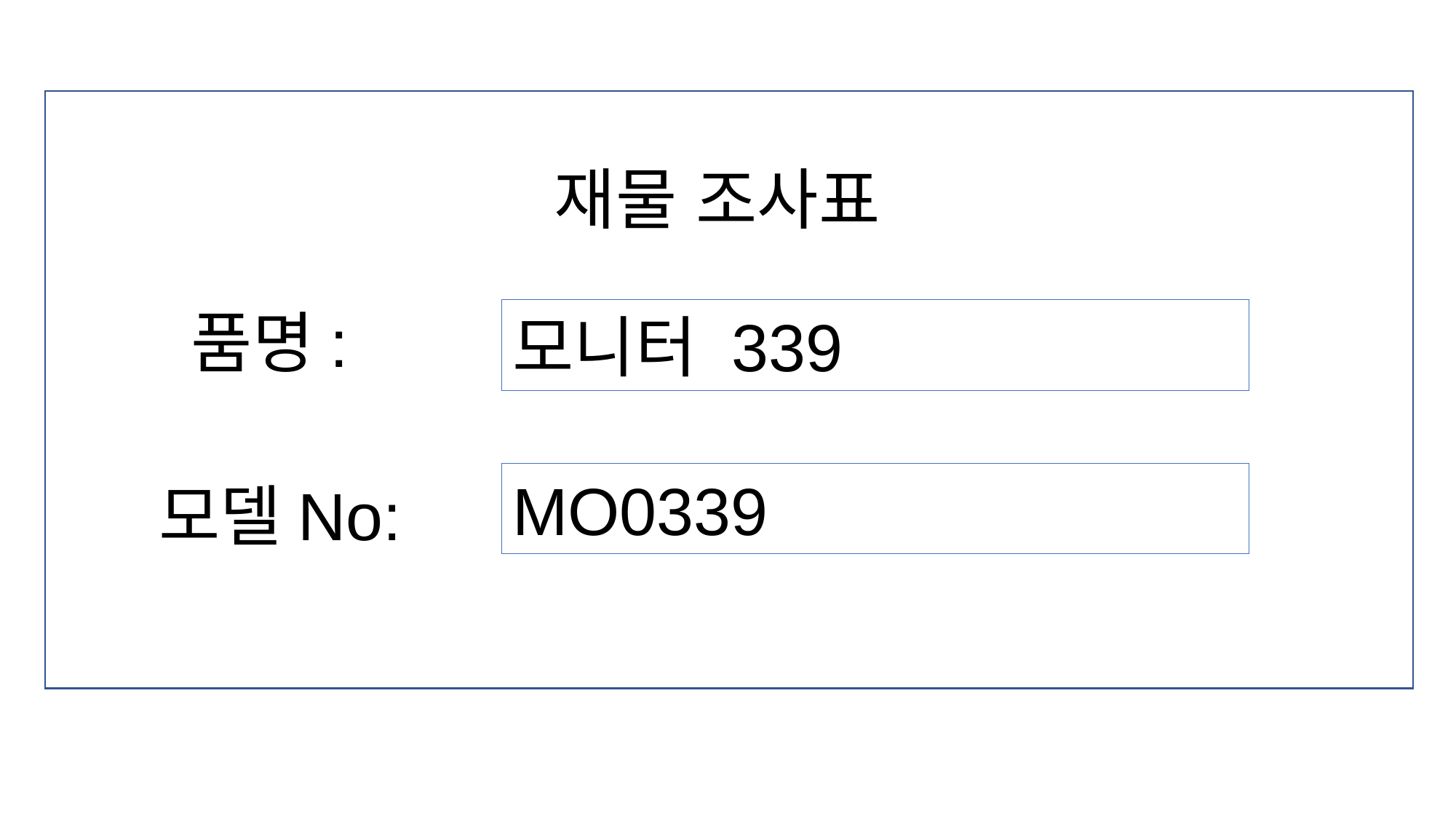

재물 조사표
품명:
모니터 339
MO0339
모델No: